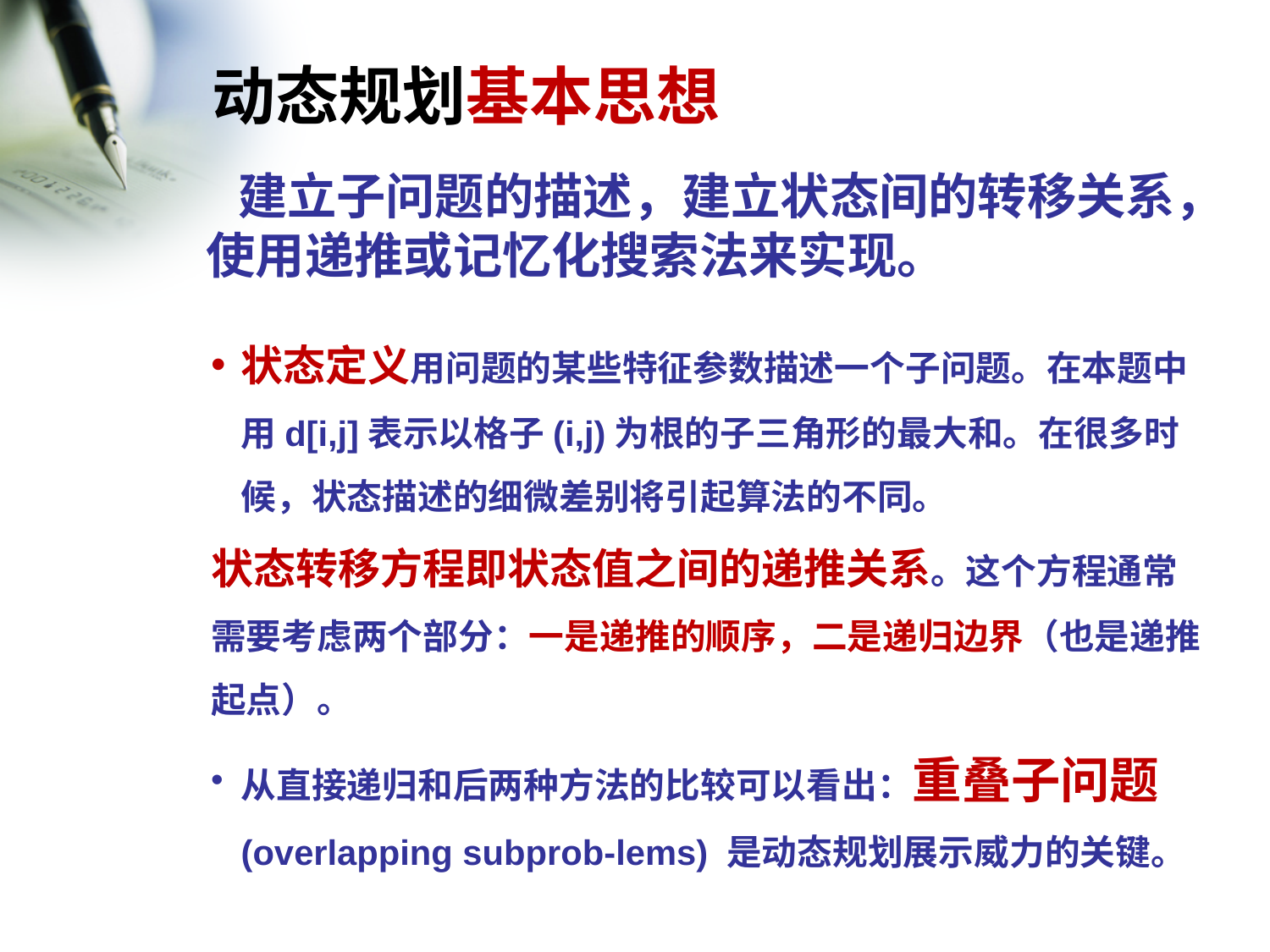

# 动态规划基本思想
      建立子问题的描述，建立状态间的转移关系，使用递推或记忆化搜索法来实现。
状态定义用问题的某些特征参数描述一个子问题。在本题中用d[i,j]表示以格子(i,j)为根的子三角形的最大和。在很多时候，状态描述的细微差别将引起算法的不同。
状态转移方程即状态值之间的递推关系。这个方程通常需要考虑两个部分：一是递推的顺序，二是递归边界（也是递推起点）。
从直接递归和后两种方法的比较可以看出：重叠子问题(overlapping subprob-lems) 是动态规划展示威力的关键。